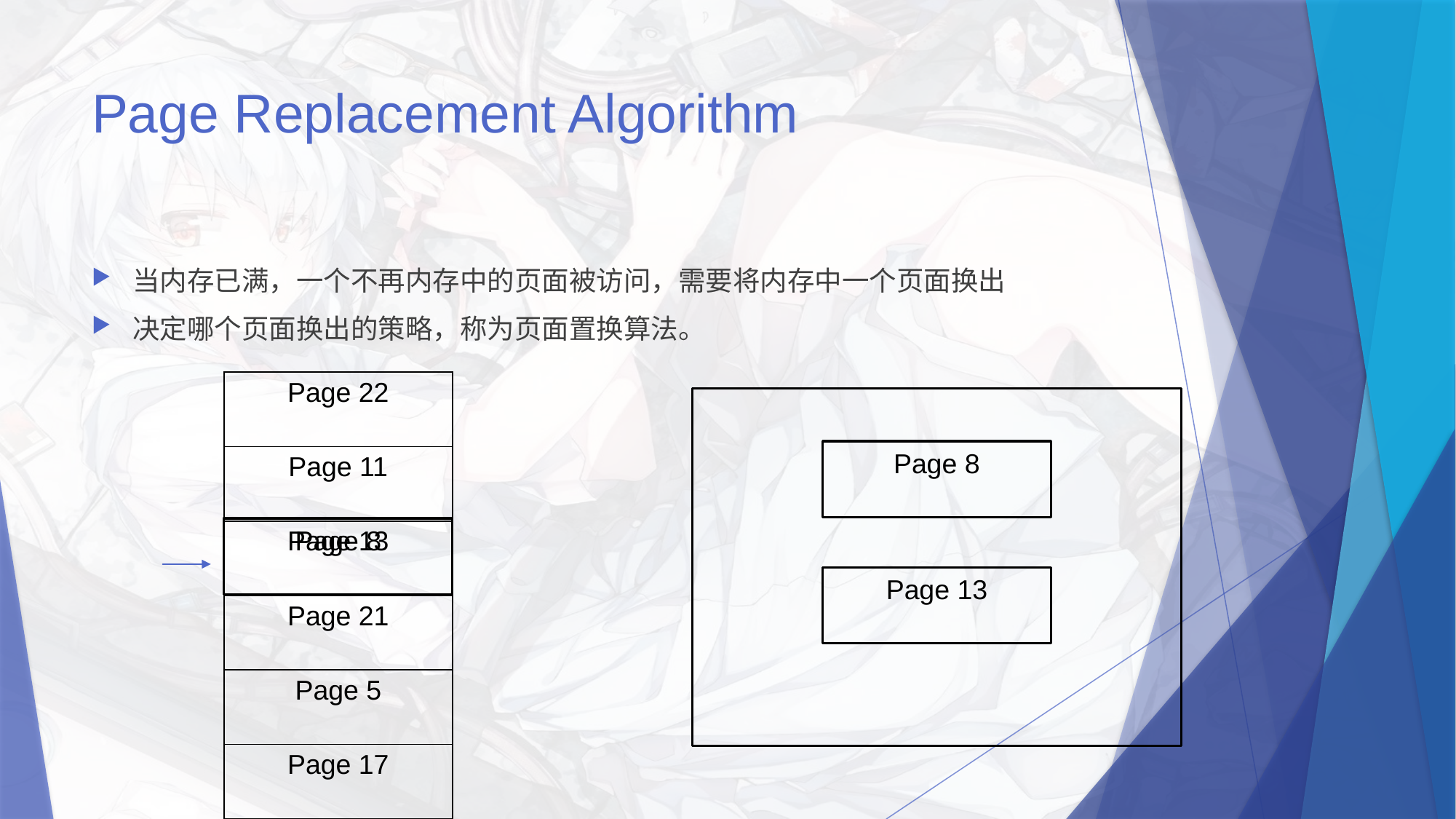

# Page Replacement Algorithm
当内存已满，一个不再内存中的页面被访问，需要将内存中一个页面换出
决定哪个页面换出的策略，称为页面置换算法。

| Page 22 |
| --- |
| Page 11 |
|  |
| Page 21 |
| Page 5 |
| Page 17 |

Page 8

Page 13

Page 8

Page 13